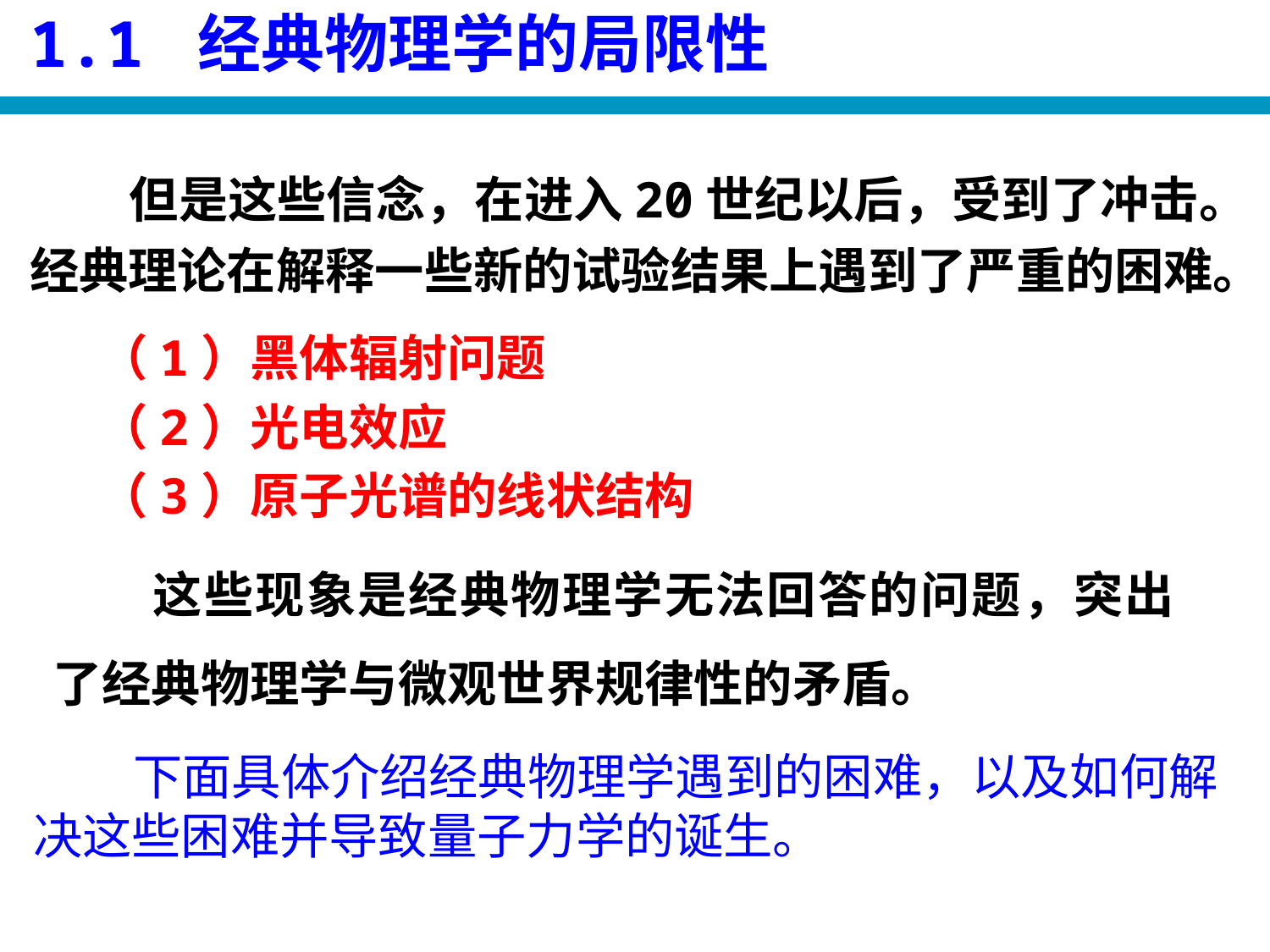

1.1 经典物理学的局限性
但是这些信念，在进入20世纪以后，受到了冲击。经典理论在解释一些新的试验结果上遇到了严重的困难。
   （1）黑体辐射问题
   （2）光电效应
   （3）原子光谱的线状结构
这些现象是经典物理学无法回答的问题，突出了经典物理学与微观世界规律性的矛盾。
下面具体介绍经典物理学遇到的困难，以及如何解决这些困难并导致量子力学的诞生。